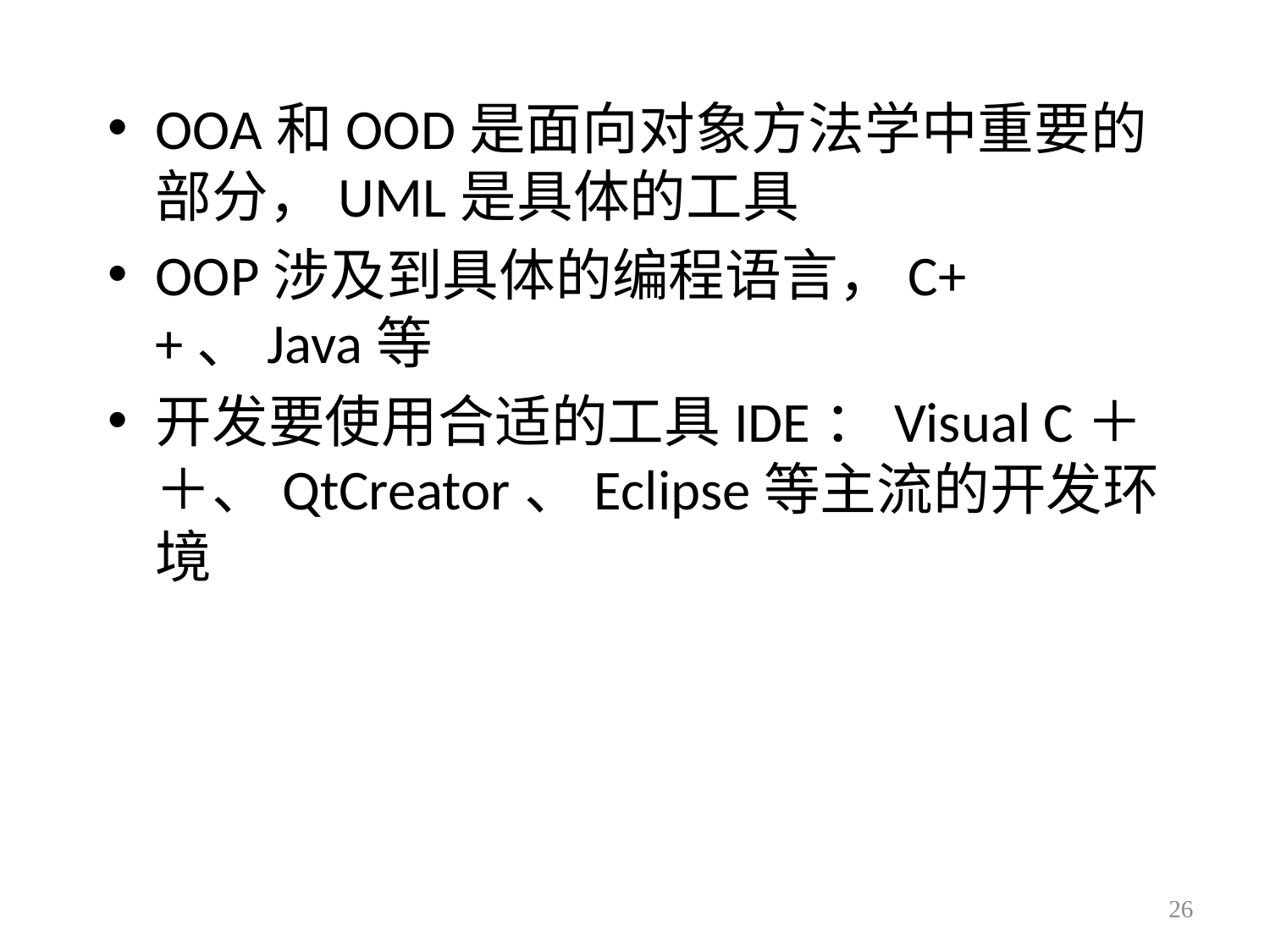

OOA和OOD是面向对象方法学中重要的部分，UML是具体的工具
OOP涉及到具体的编程语言，C++、Java等
开发要使用合适的工具IDE：Visual C＋＋、QtCreator、Eclipse等主流的开发环境
26